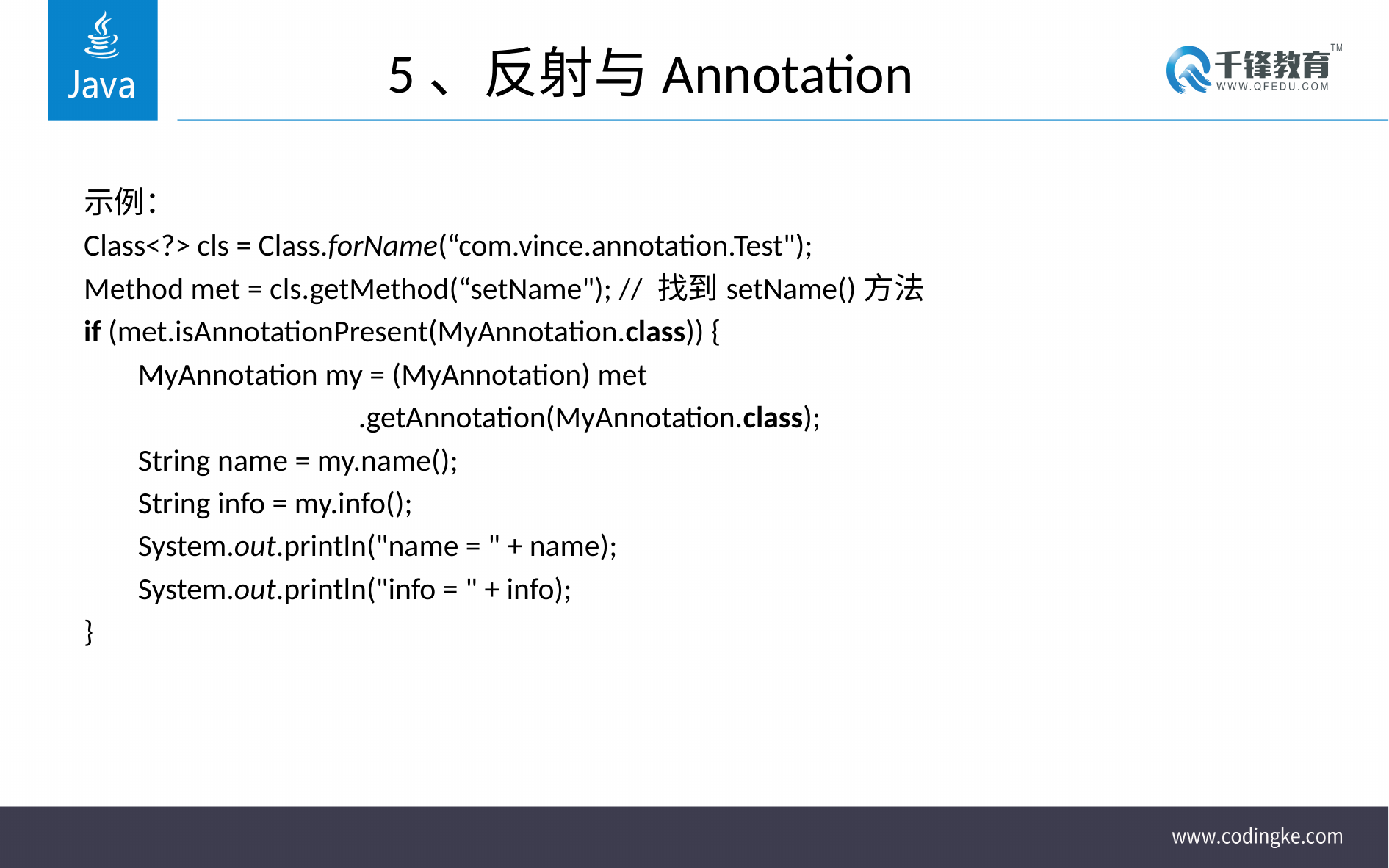

# 5、反射与Annotation
示例：
Class<?> cls = Class.forName(“com.vince.annotation.Test");
Method met = cls.getMethod(“setName"); // 找到setName()方法
if (met.isAnnotationPresent(MyAnnotation.class)) {
	MyAnnotation my = (MyAnnotation) met
			.getAnnotation(MyAnnotation.class);
	String name = my.name();
	String info = my.info();
	System.out.println("name = " + name);
	System.out.println("info = " + info);
}